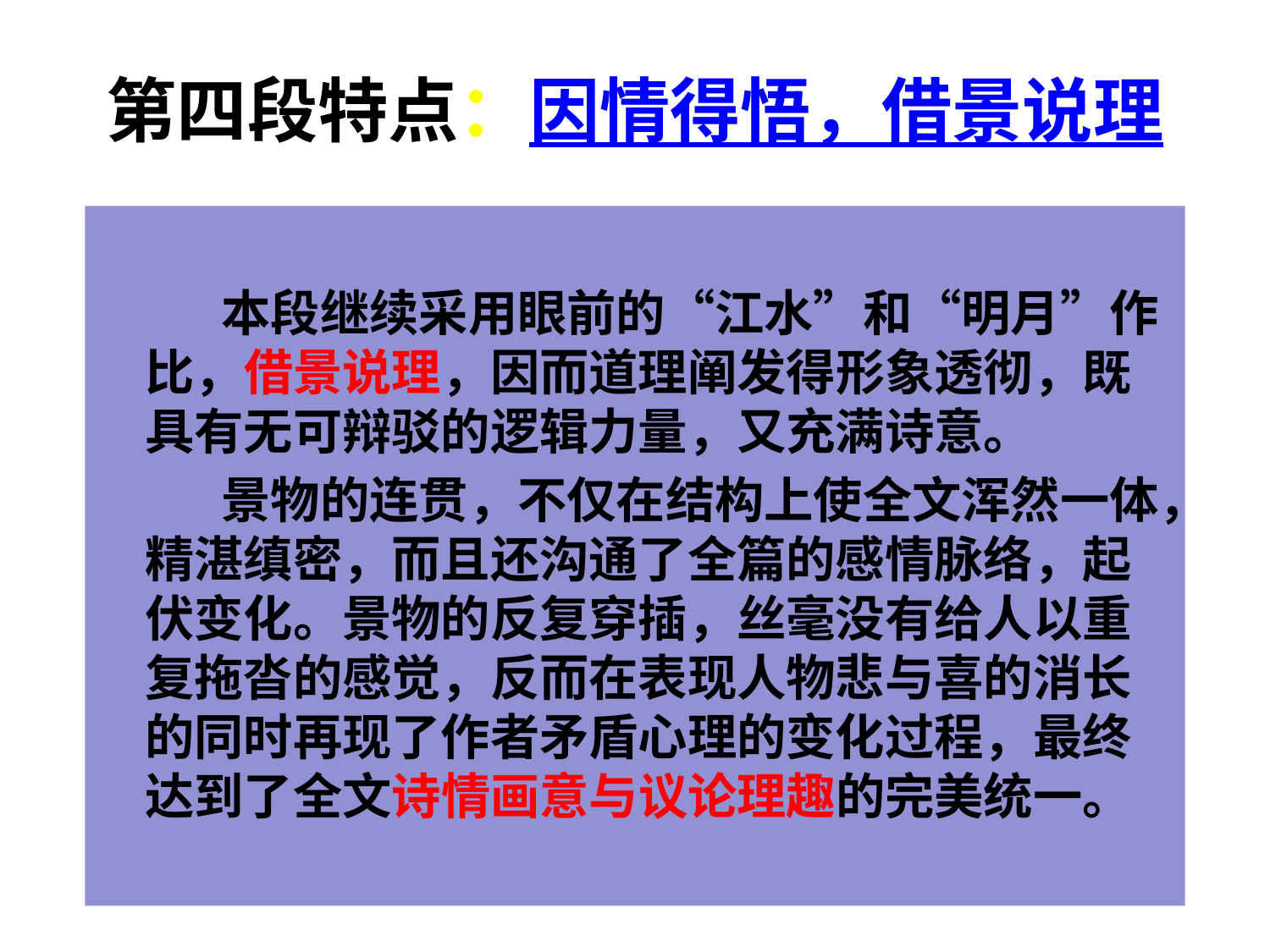

# 第四段特点：因情得悟，借景说理

          本段继续采用眼前的“江水”和“明月”作比，借景说理，因而道理阐发得形象透彻，既具有无可辩驳的逻辑力量，又充满诗意。
          景物的连贯，不仅在结构上使全文浑然一体，精湛缜密，而且还沟通了全篇的感情脉络，起伏变化。景物的反复穿插，丝毫没有给人以重复拖沓的感觉，反而在表现人物悲与喜的消长的同时再现了作者矛盾心理的变化过程，最终达到了全文诗情画意与议论理趣的完美统一。